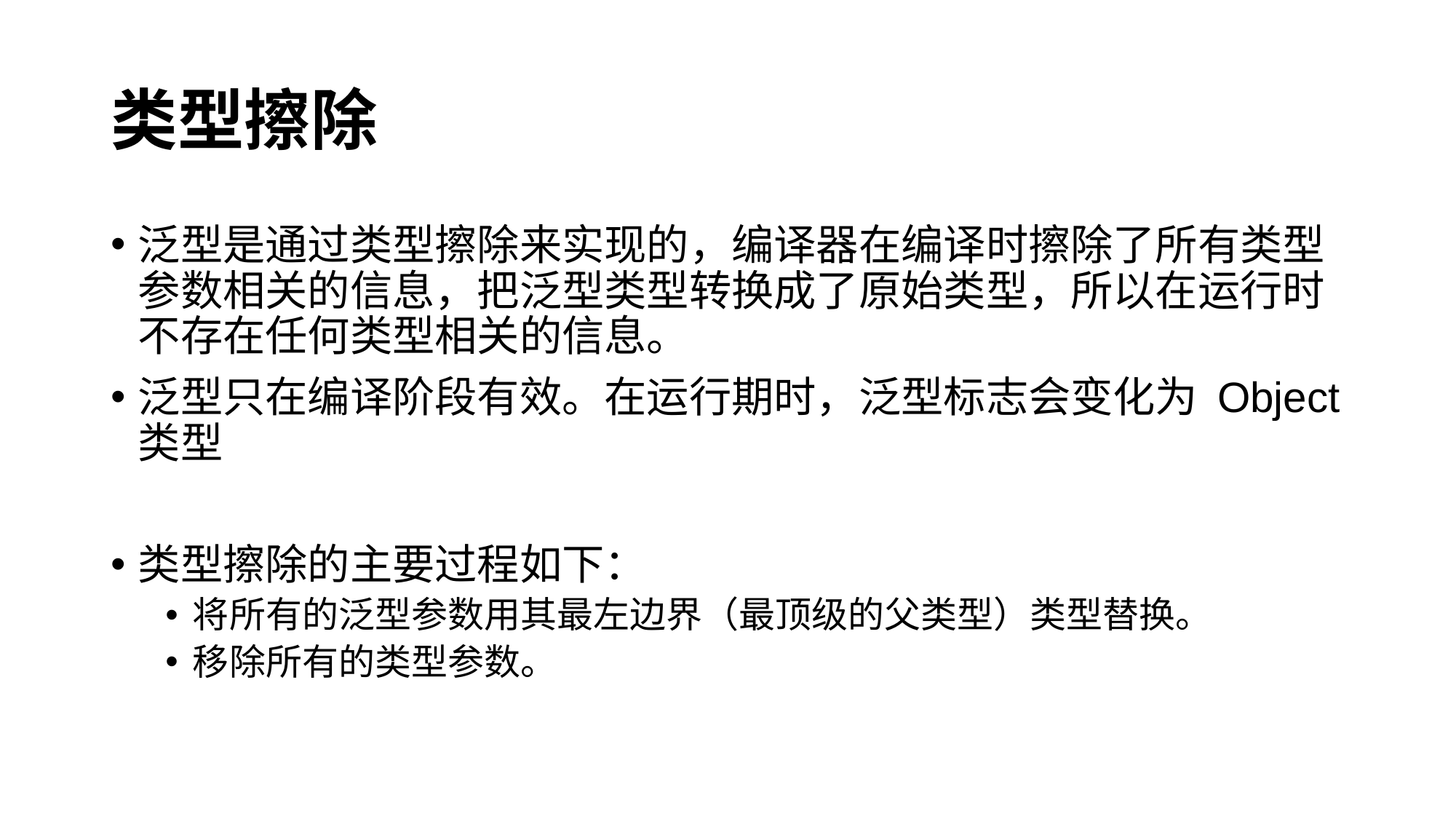

# 类型擦除
泛型是通过类型擦除来实现的，编译器在编译时擦除了所有类型参数相关的信息，把泛型类型转换成了原始类型，所以在运行时不存在任何类型相关的信息。
泛型只在编译阶段有效。在运行期时，泛型标志会变化为 Object 类型

类型擦除的主要过程如下：
将所有的泛型参数用其最左边界（最顶级的父类型）类型替换。
移除所有的类型参数。